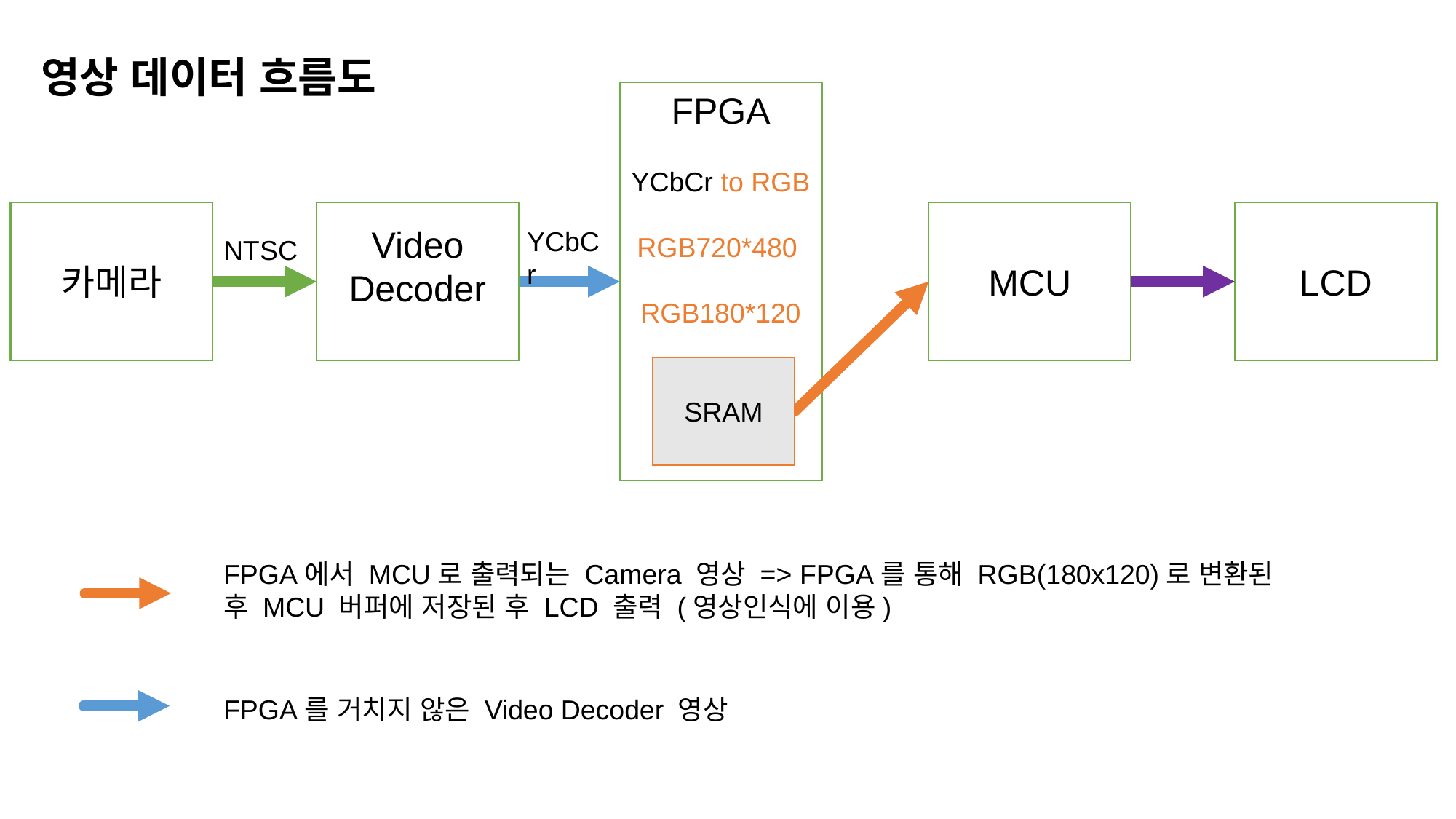

영상 데이터 흐름도
FPGA

YCbCr to RGB

RGB720*480

RGB180*120
카메라
Video Decoder

MCU
LCD
YCbCr
NTSC
SRAM
FPGA에서 MCU로 출력되는 Camera 영상 => FPGA를 통해 RGB(180x120)로 변환된 후 MCU 버퍼에 저장된 후 LCD 출력 (영상인식에 이용)
FPGA를 거치지 않은 Video Decoder 영상